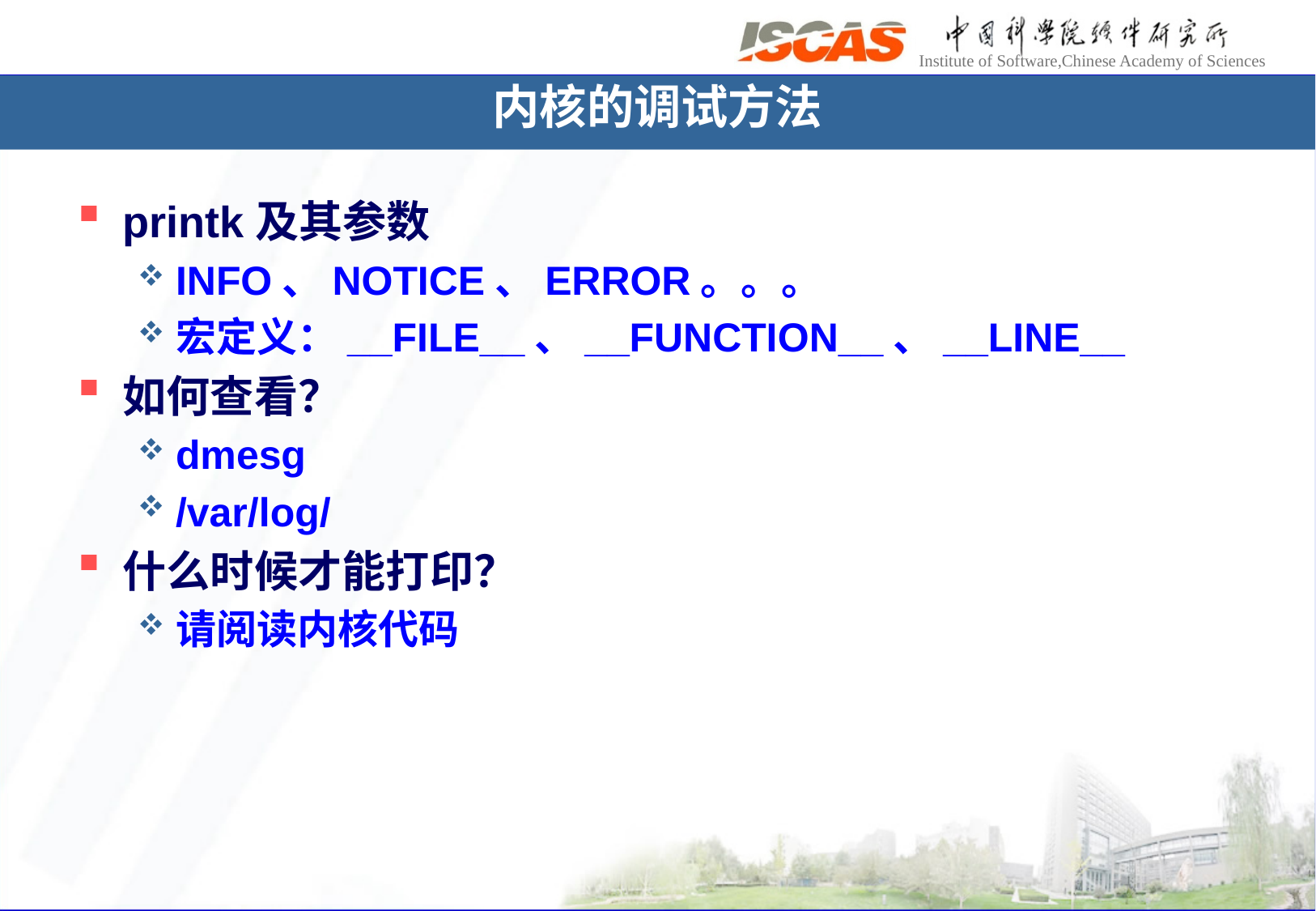

# 内核的调试方法
printk及其参数
INFO、NOTICE、ERROR。。。
宏定义：__FILE__、__FUNCTION__、__LINE__
如何查看？
dmesg
/var/log/
什么时候才能打印？
请阅读内核代码